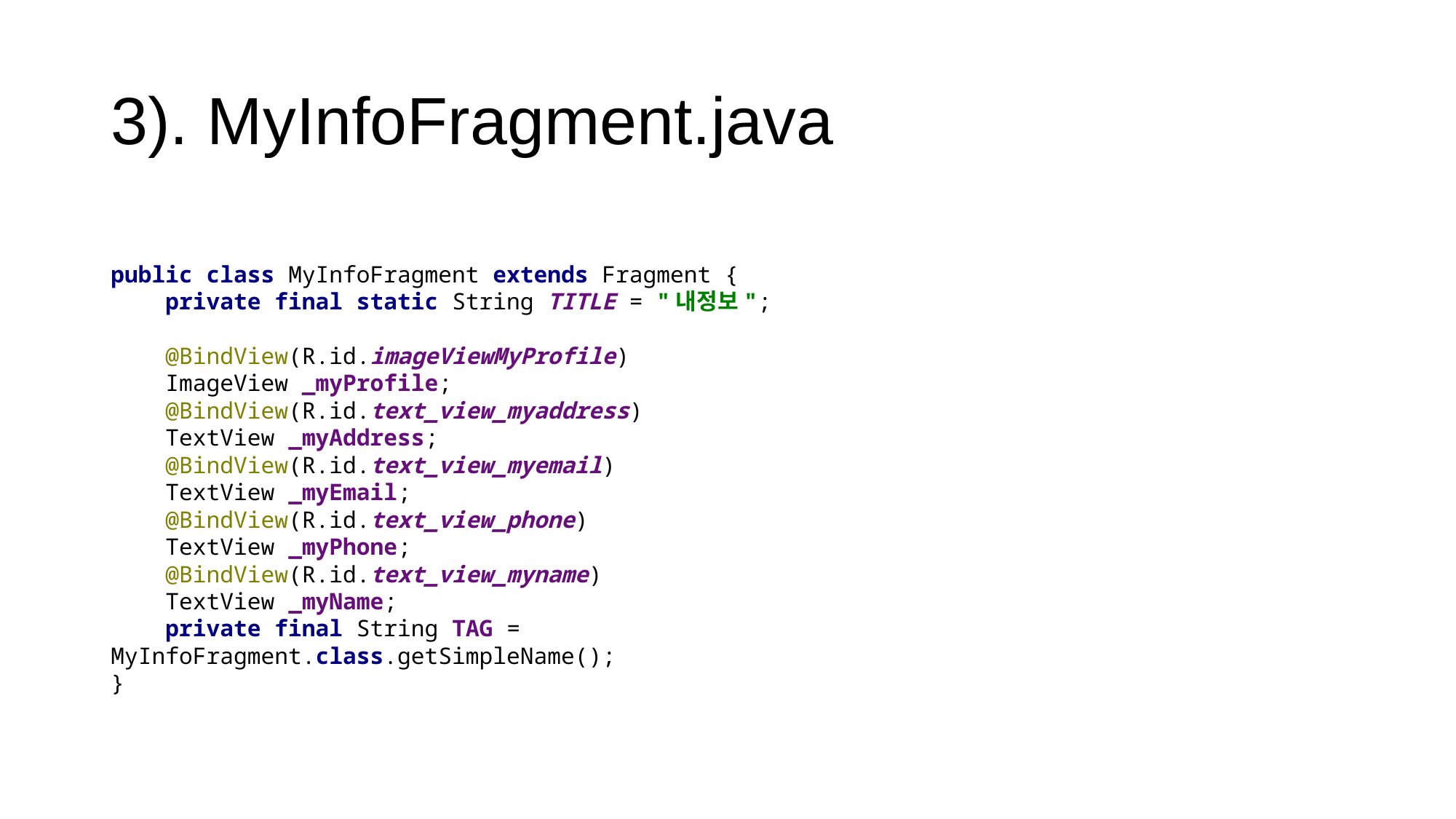

# 3). MyInfoFragment.java
public class MyInfoFragment extends Fragment {
    private final static String TITLE = "내정보";
    @BindView(R.id.imageViewMyProfile)
    ImageView _myProfile;
    @BindView(R.id.text_view_myaddress)
    TextView _myAddress;
    @BindView(R.id.text_view_myemail)
    TextView _myEmail;
    @BindView(R.id.text_view_phone)
    TextView _myPhone;
    @BindView(R.id.text_view_myname)
    TextView _myName;
    private final String TAG = MyInfoFragment.class.getSimpleName();
}